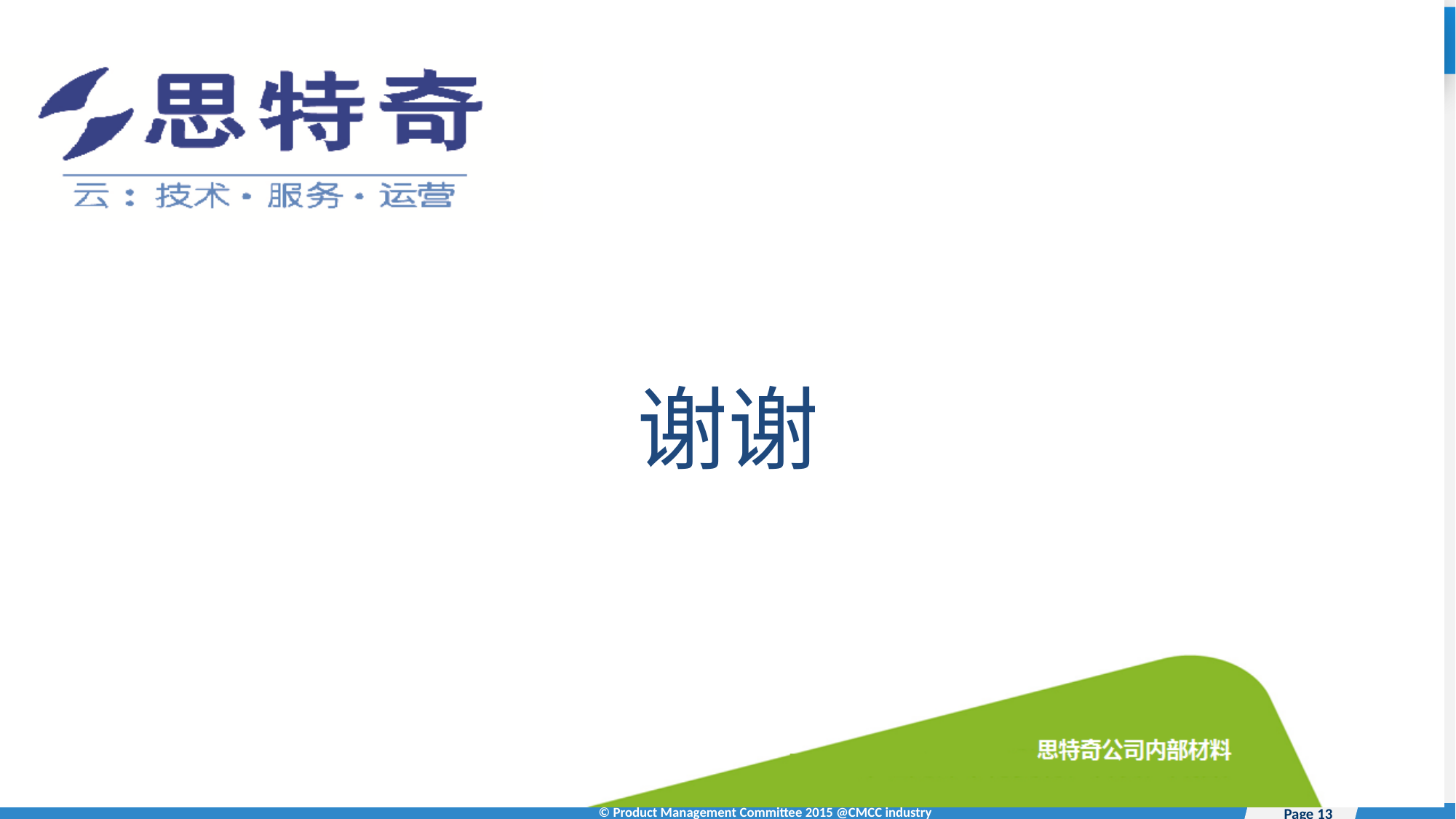

谢谢
【我们的目标】
在万物互联、智慧运营时代，为客户卓越提供云和大数据体系下的产品、技术、服务、运营，打造移动互联网和万物互联产业链的和谐生态。
【我们的愿景】
专注ICT技术，做全球化软件产品和服务企业，成为行业的权威和领导！